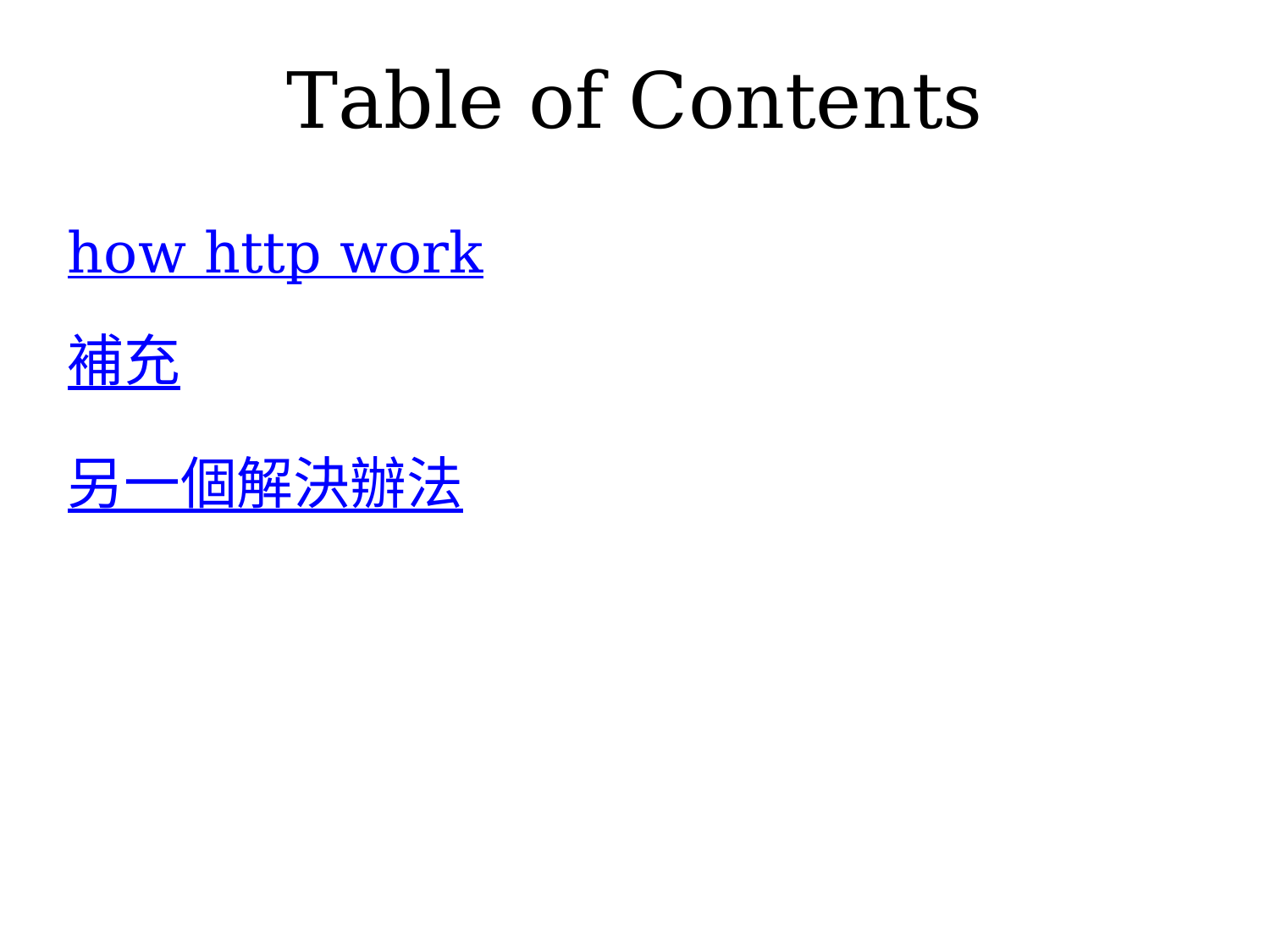

# Table of Contents
how http work
補充
另一個解決辦法